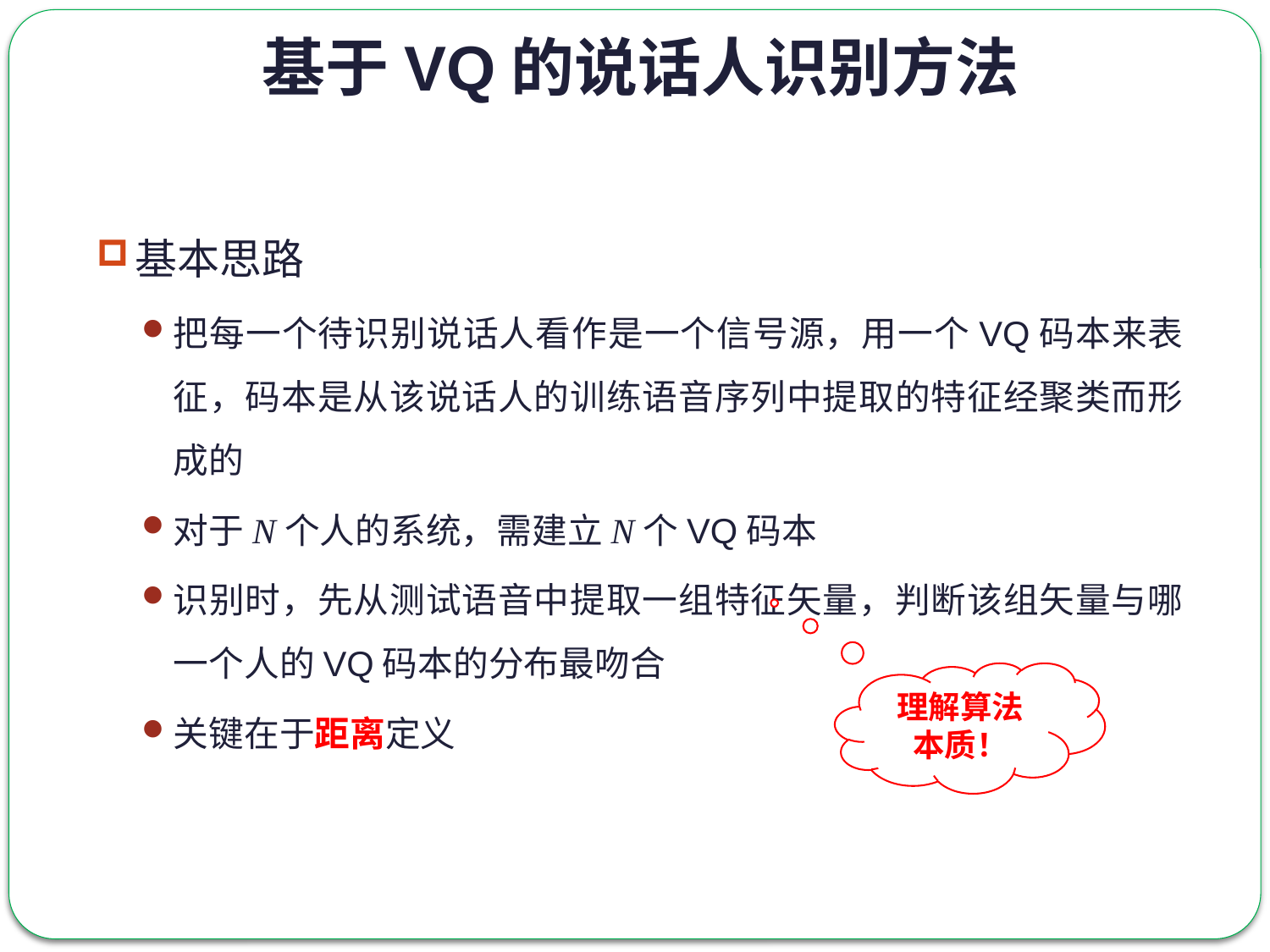

基于VQ的说话人识别方法
基本思路
把每一个待识别说话人看作是一个信号源，用一个VQ码本来表征，码本是从该说话人的训练语音序列中提取的特征经聚类而形成的
对于N个人的系统，需建立N个VQ码本
识别时，先从测试语音中提取一组特征矢量，判断该组矢量与哪一个人的VQ码本的分布最吻合
关键在于距离定义

理解算法本质！